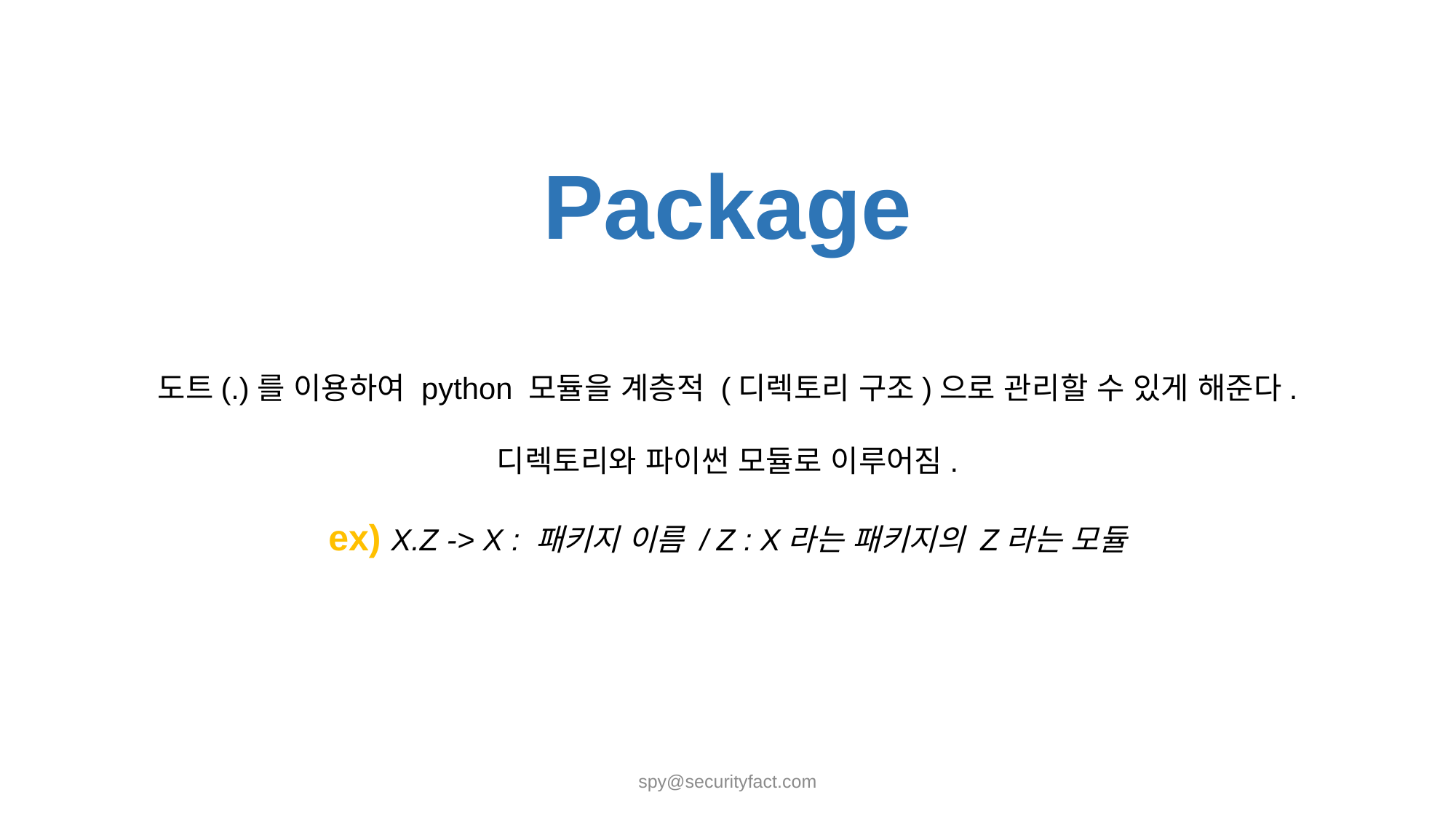

Package

도트(.)를 이용하여 python 모듈을 계층적 (디렉토리 구조)으로 관리할 수 있게 해준다.

디렉토리와 파이썬 모듈로 이루어짐.

ex) X.Z -> X : 패키지 이름 / Z : X라는 패키지의 Z라는 모듈
spy@securityfact.com